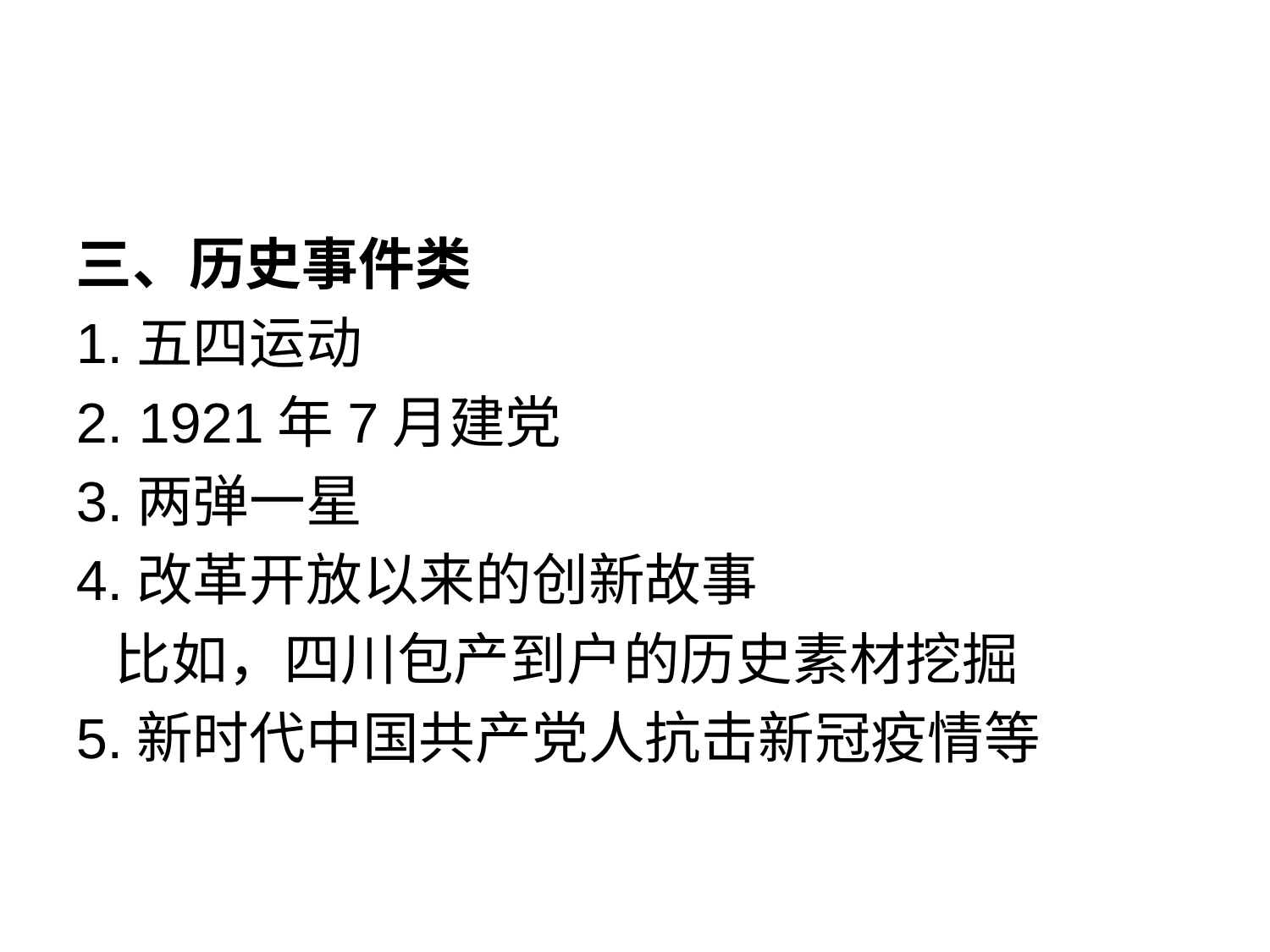

#
三、历史事件类
1.五四运动
2. 1921年7月建党
3.两弹一星
4.改革开放以来的创新故事
  比如，四川包产到户的历史素材挖掘
5.新时代中国共产党人抗击新冠疫情等